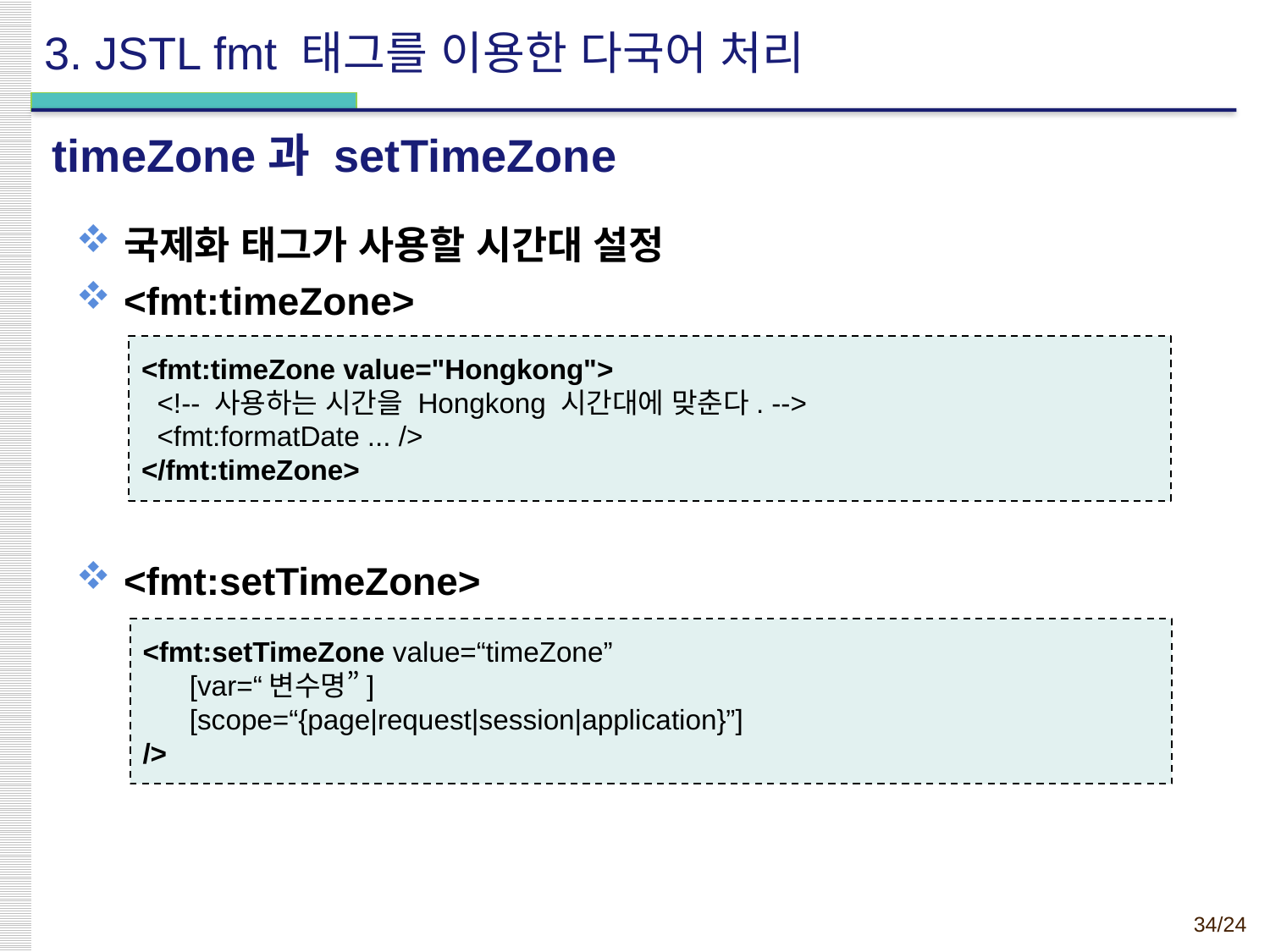

# 3. JSTL fmt 태그를 이용한 다국어 처리
timeZone과 setTimeZone
국제화 태그가 사용할 시간대 설정
<fmt:timeZone>

<fmt:setTimeZone>
<fmt:timeZone value="Hongkong">
  <!-- 사용하는 시간을 Hongkong 시간대에 맞춘다. -->
  <fmt:formatDate ... />
</fmt:timeZone>
<fmt:setTimeZone value=“timeZone”
      [var=“변수명”]
      [scope=“{page|request|session|application}”]
/>